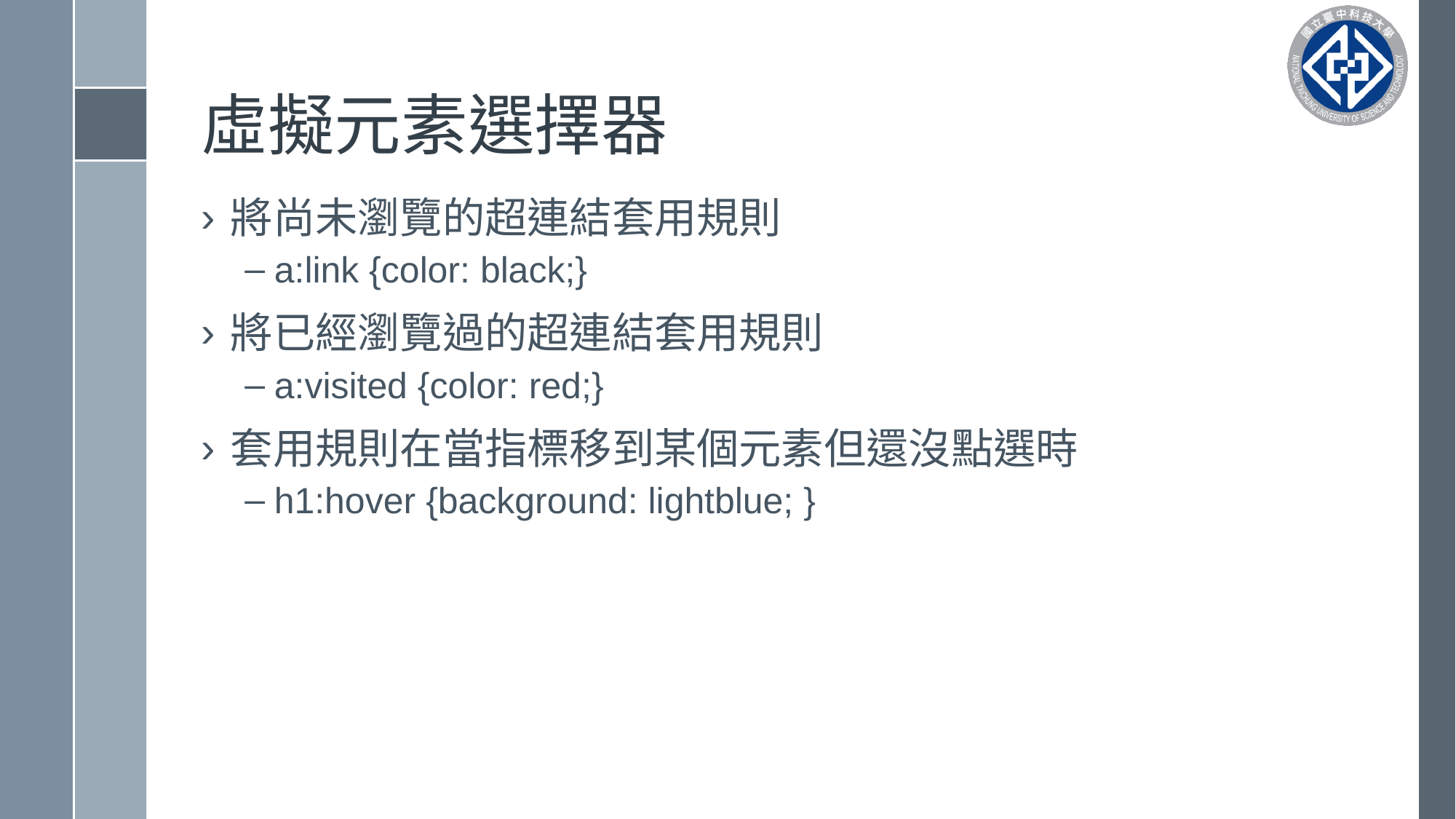

# 虛擬元素選擇器
將尚未瀏覽的超連結套用規則
a:link {color: black;}
將已經瀏覽過的超連結套用規則
a:visited {color: red;}
套用規則在當指標移到某個元素但還沒點選時
h1:hover {background: lightblue; }